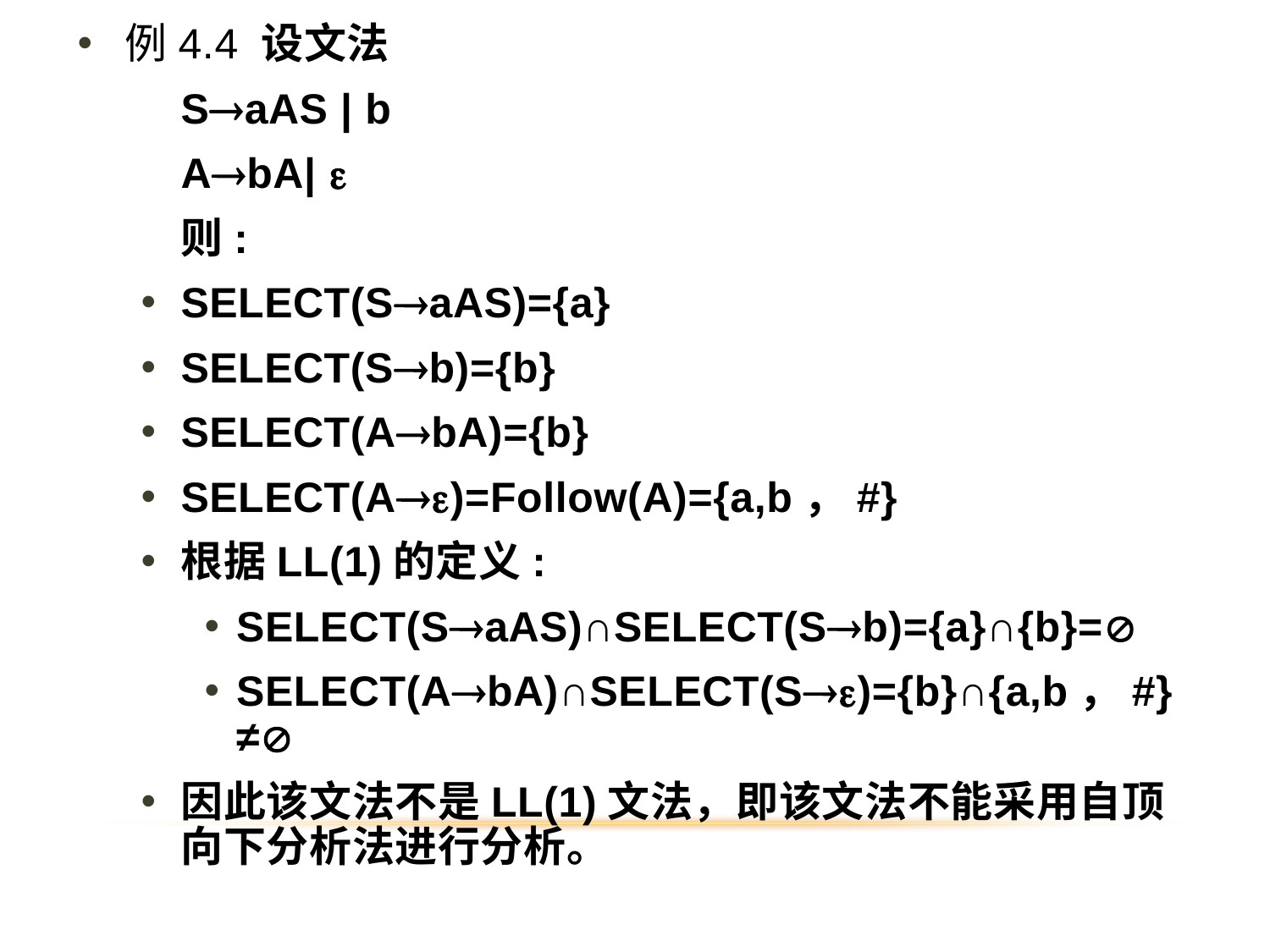

例4.4 设文法
	S→aAS | b
	A→bA| ε
	则:
SELECT(S→aAS)={a}
SELECT(S→b)={b}
SELECT(A→bA)={b}
SELECT(A→ε)=Follow(A)={a,b，#}
根据LL(1)的定义:
SELECT(S→aAS)∩SELECT(S→b)={a}∩{b}=∅
SELECT(A→bA)∩SELECT(S→ε)={b}∩{a,b，#}≠∅
因此该文法不是LL(1)文法，即该文法不能采用自顶向下分析法进行分析。